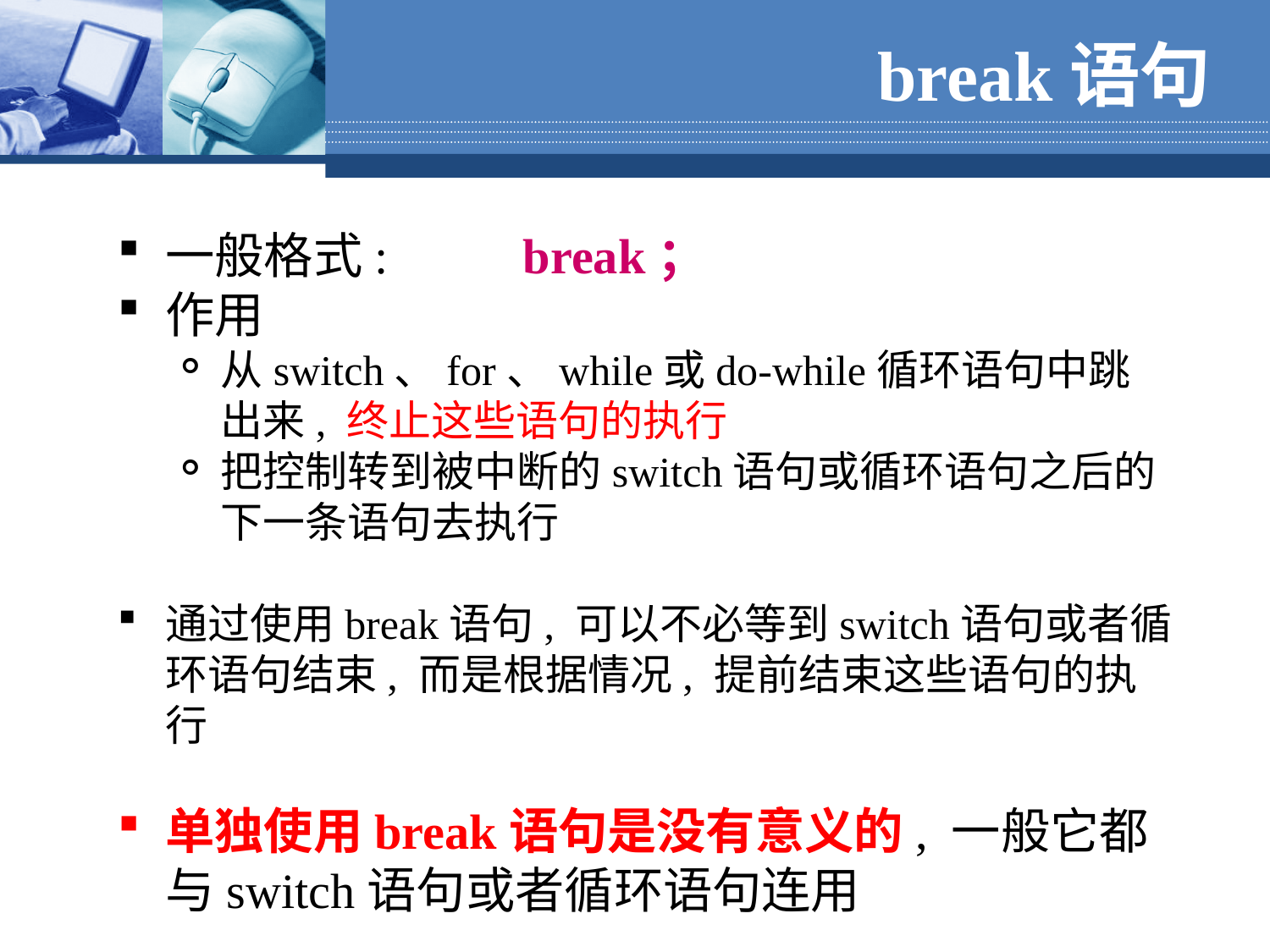

# break语句
一般格式:           break；
作用
从switch、for、while或do-while循环语句中跳出来, 终止这些语句的执行
把控制转到被中断的switch语句或循环语句之后的下一条语句去执行

通过使用break语句, 可以不必等到switch语句或者循环语句结束, 而是根据情况, 提前结束这些语句的执行

单独使用break语句是没有意义的, 一般它都与switch语句或者循环语句连用